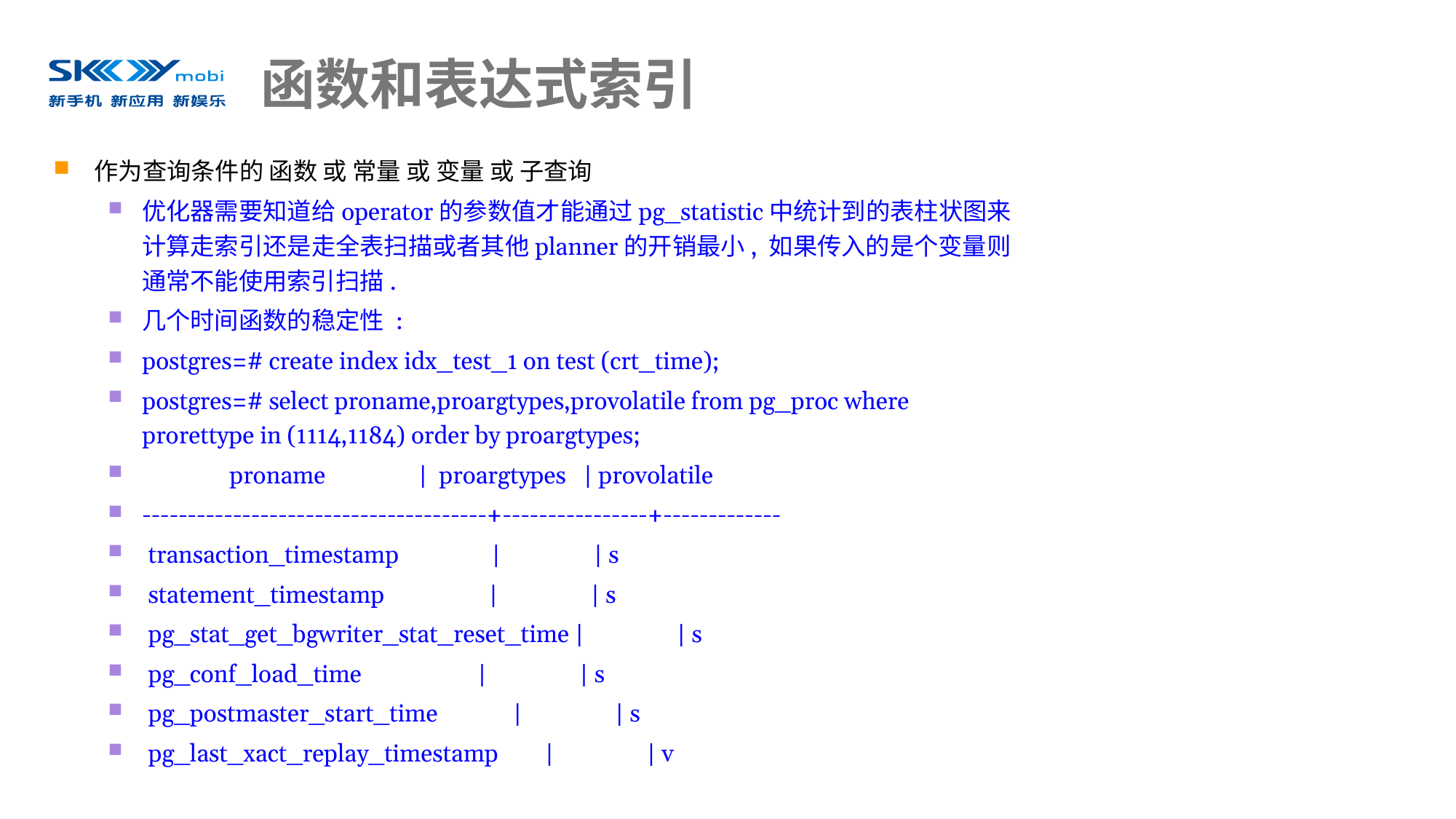

# 函数和表达式索引
作为查询条件的 函数 或 常量 或 变量 或 子查询
优化器需要知道给operator的参数值才能通过pg_statistic中统计到的表柱状图来计算走索引还是走全表扫描或者其他planner的开销最小, 如果传入的是个变量则通常不能使用索引扫描.
几个时间函数的稳定性 :
postgres=# create index idx_test_1 on test (crt_time);
postgres=# select proname,proargtypes,provolatile from pg_proc where prorettype in (1114,1184) order by proargtypes;
               proname                |  proargtypes   | provolatile
--------------------------------------+----------------+-------------
 transaction_timestamp                |                | s
 statement_timestamp                  |                | s
 pg_stat_get_bgwriter_stat_reset_time |                | s
 pg_conf_load_time                    |                | s
 pg_postmaster_start_time             |                | s
 pg_last_xact_replay_timestamp        |                | v